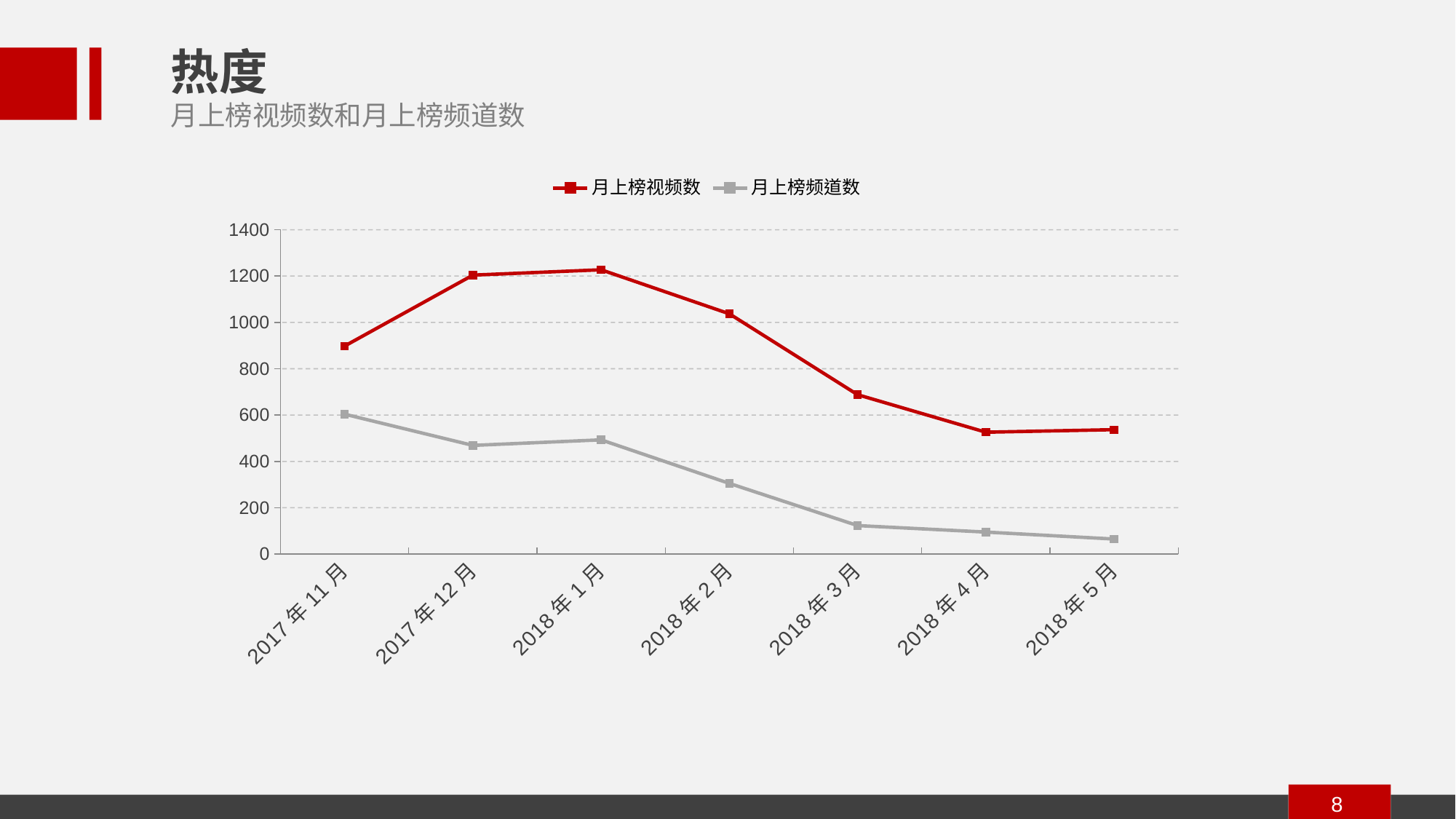

热度
月上榜视频数和月上榜频道数

### Chart

| Category | 月上榜视频数 | 月上榜频道数 |
|---|---|---|
| 43040 | 898.0 | 604.0 |
| 43071 | 1204.0 | 469.0 |
| 43103 | 1227.0 | 493.0 |
| 43135 | 1037.0 | 305.0 |
| 43164 | 688.0 | 123.0 |
| 43196 | 526.0 | 95.0 |
| 43227 | 537.0 | 65.0 |